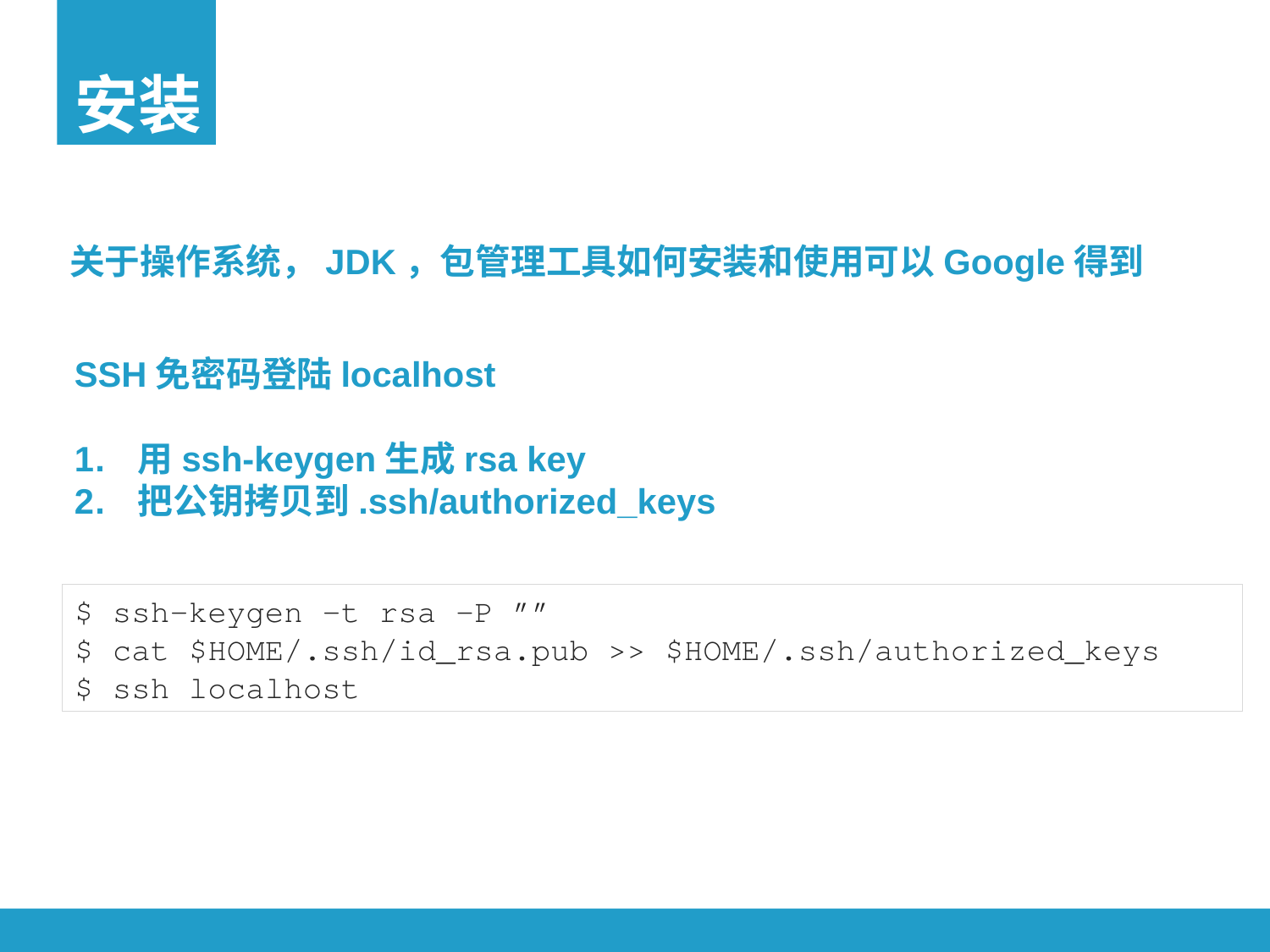

安装
关于操作系统，JDK，包管理工具如何安装和使用可以Google得到
SSH免密码登陆localhost

用ssh-keygen生成rsa key
把公钥拷贝到.ssh/authorized_keys
$ ssh-keygen -t rsa -P ””
$ cat $HOME/.ssh/id_rsa.pub >> $HOME/.ssh/authorized_keys
$ ssh localhost